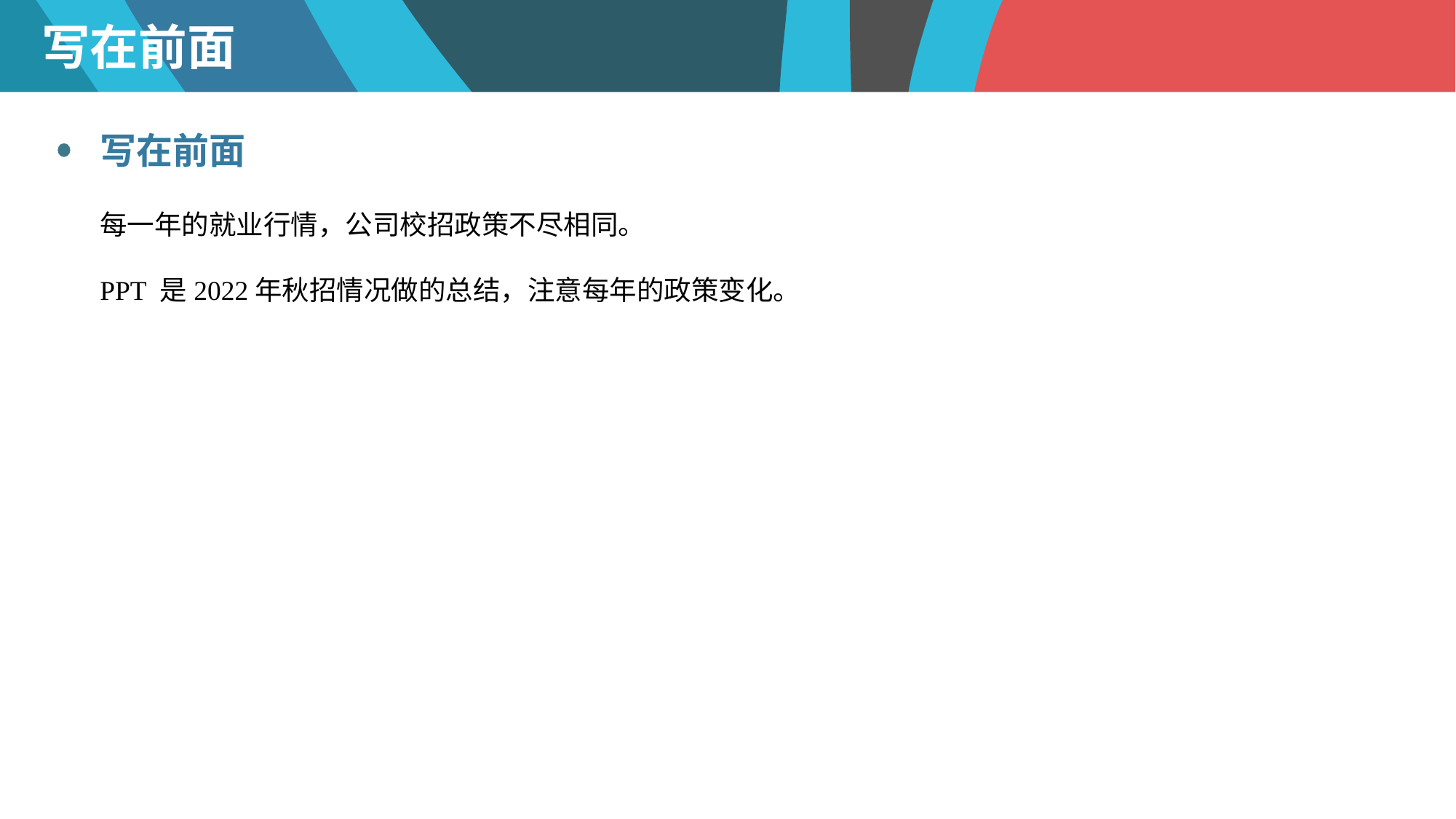

写在前面
写在前面

每一年的就业行情，公司校招政策不尽相同。

PPT 是2022年秋招情况做的总结，注意每年的政策变化。